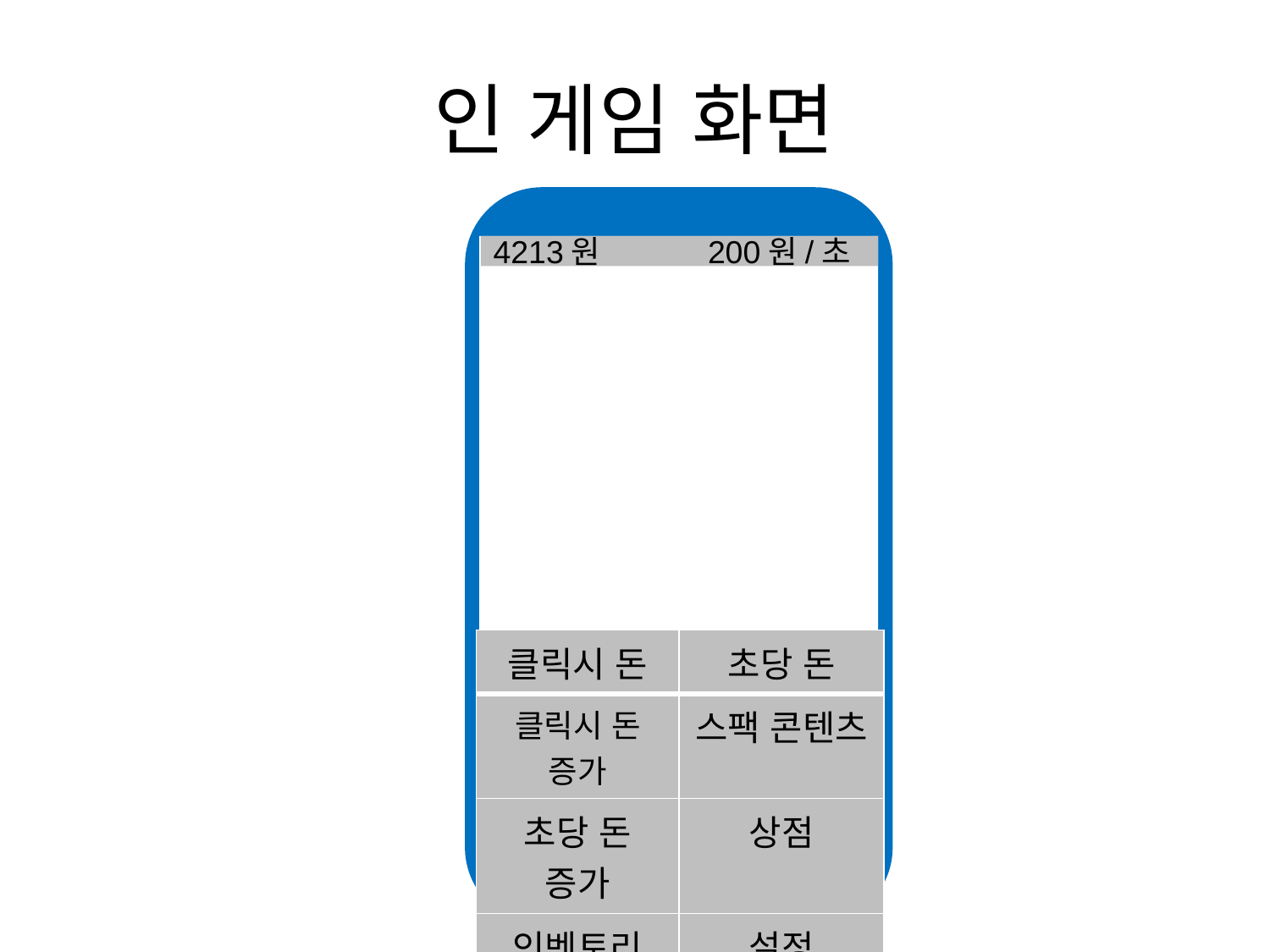

# 인 게임 화면

4213원  	         200원/초

| 클릭시 돈 | 초당 돈 |
| --- | --- |
| 클릭시 돈 증가 | 스팩 콘텐츠 |
| 초당 돈 증가 | 상점 |
| 인벤토리 | 설정 |